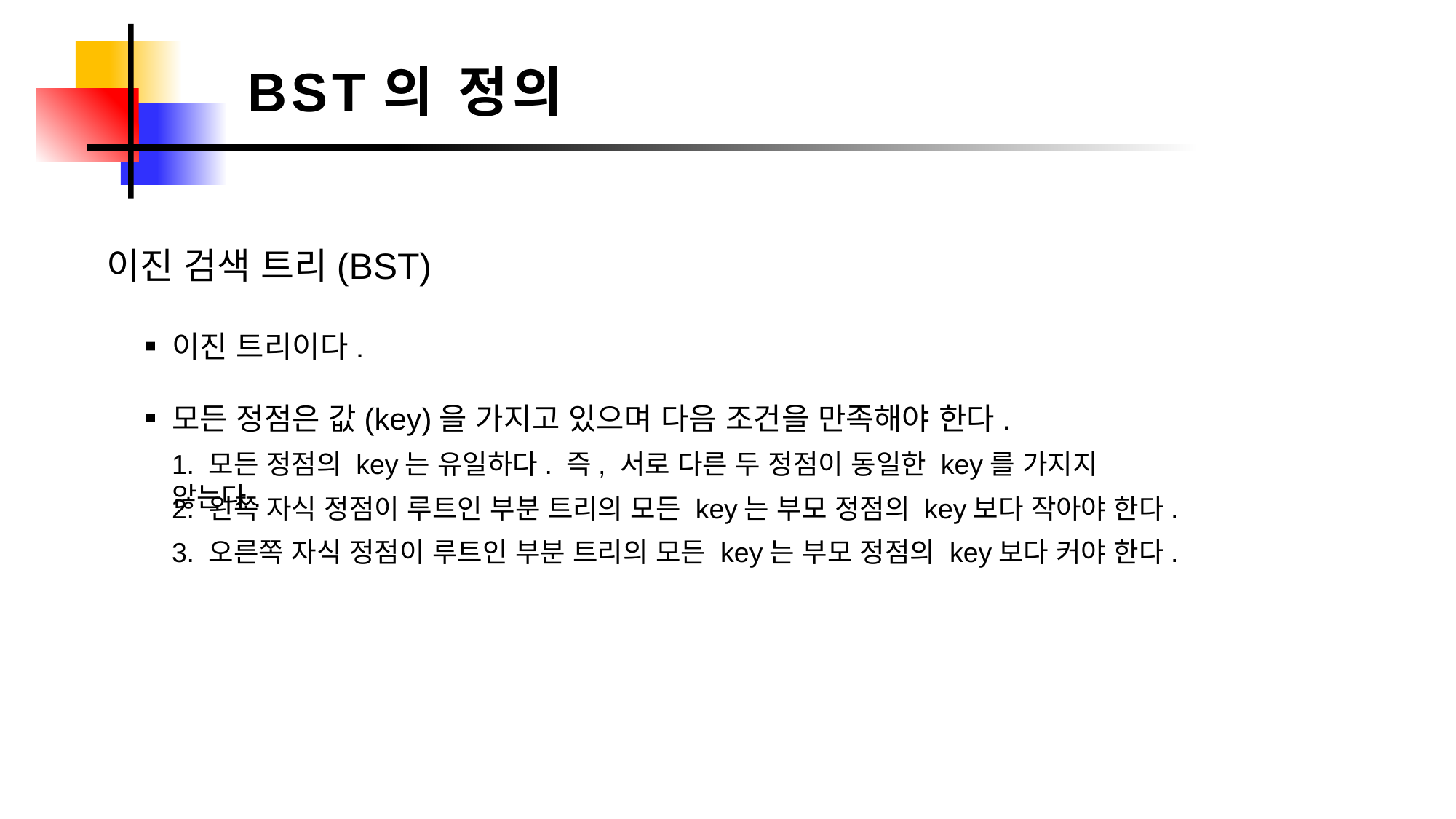

BST의 정의
이진 검색 트리(BST)
이진 트리이다.

모든 정점은 값(key)을 가지고 있으며 다음 조건을 만족해야 한다.

1. 모든 정점의 key는 유일하다. 즉, 서로 다른 두 정점이 동일한 key를 가지지 않는다.
2. 왼쪽 자식 정점이 루트인 부분 트리의 모든 key는 부모 정점의 key보다 작아야 한다.
3. 오른쪽 자식 정점이 루트인 부분 트리의 모든 key는 부모 정점의 key보다 커야 한다.